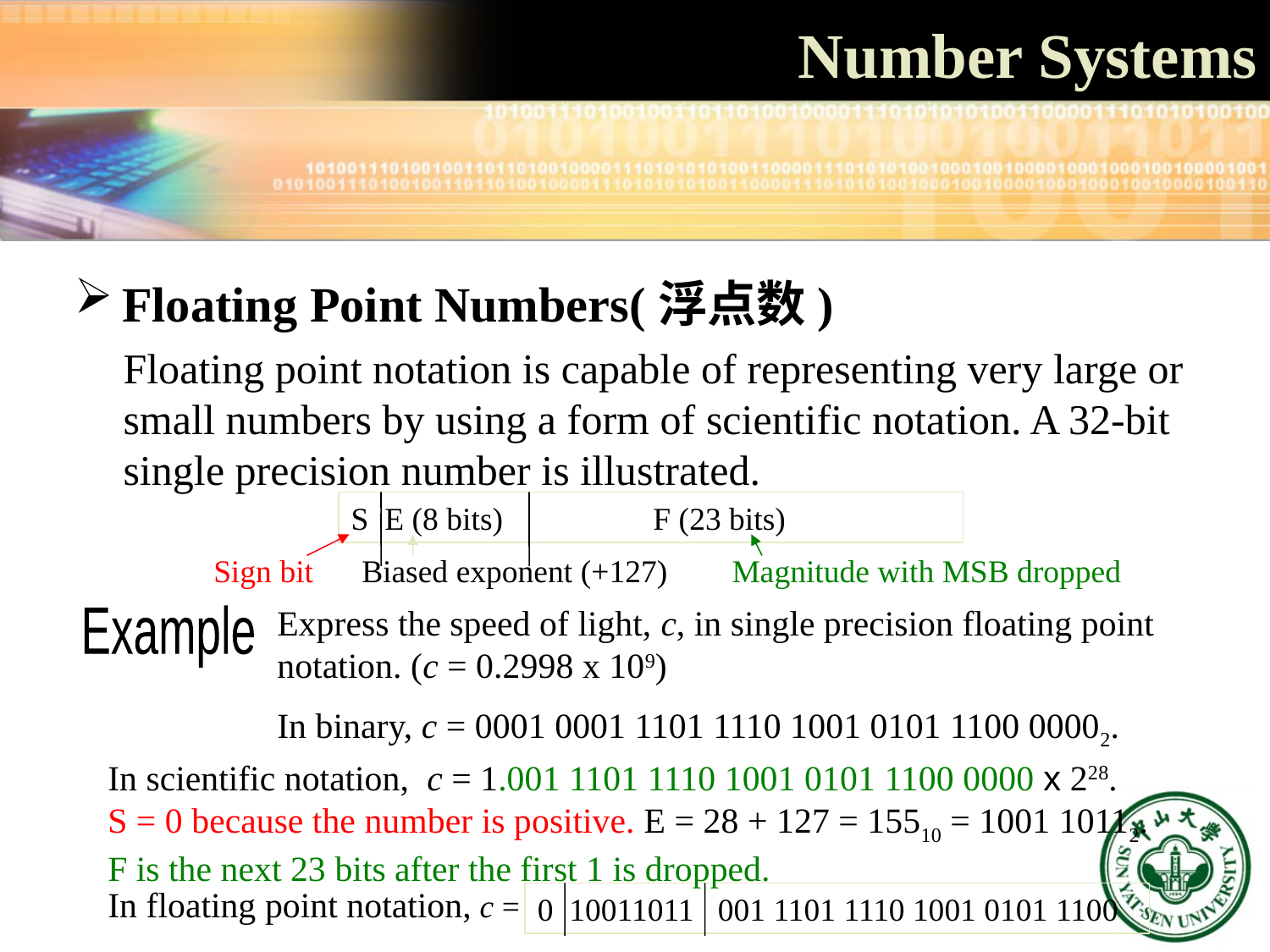

Number Systems
Floating Point Numbers(浮点数)

Floating point notation is capable of representing very large or small numbers by using a form of scientific notation. A 32-bit single precision number is illustrated.

S  E (8 bits) 	      F (23 bits)

Sign bit
Biased exponent (+127)
Magnitude with MSB dropped
Express the speed of light, c, in single precision floating point notation. (c = 0.2998 x 109)
Example
In binary, c = 0001 0001 1101 1110 1001 0101 1100 00002.
In scientific notation,  c = 1.001 1101 1110 1001 0101 1100 0000 x 228.
S = 0 because the number is positive. E = 28 + 127 = 15510 = 1001 10112.  F is the next 23 bits after the first 1 is dropped.
In floating point notation, c =
0  10011011   001 1101 1110 1001 0101 1100